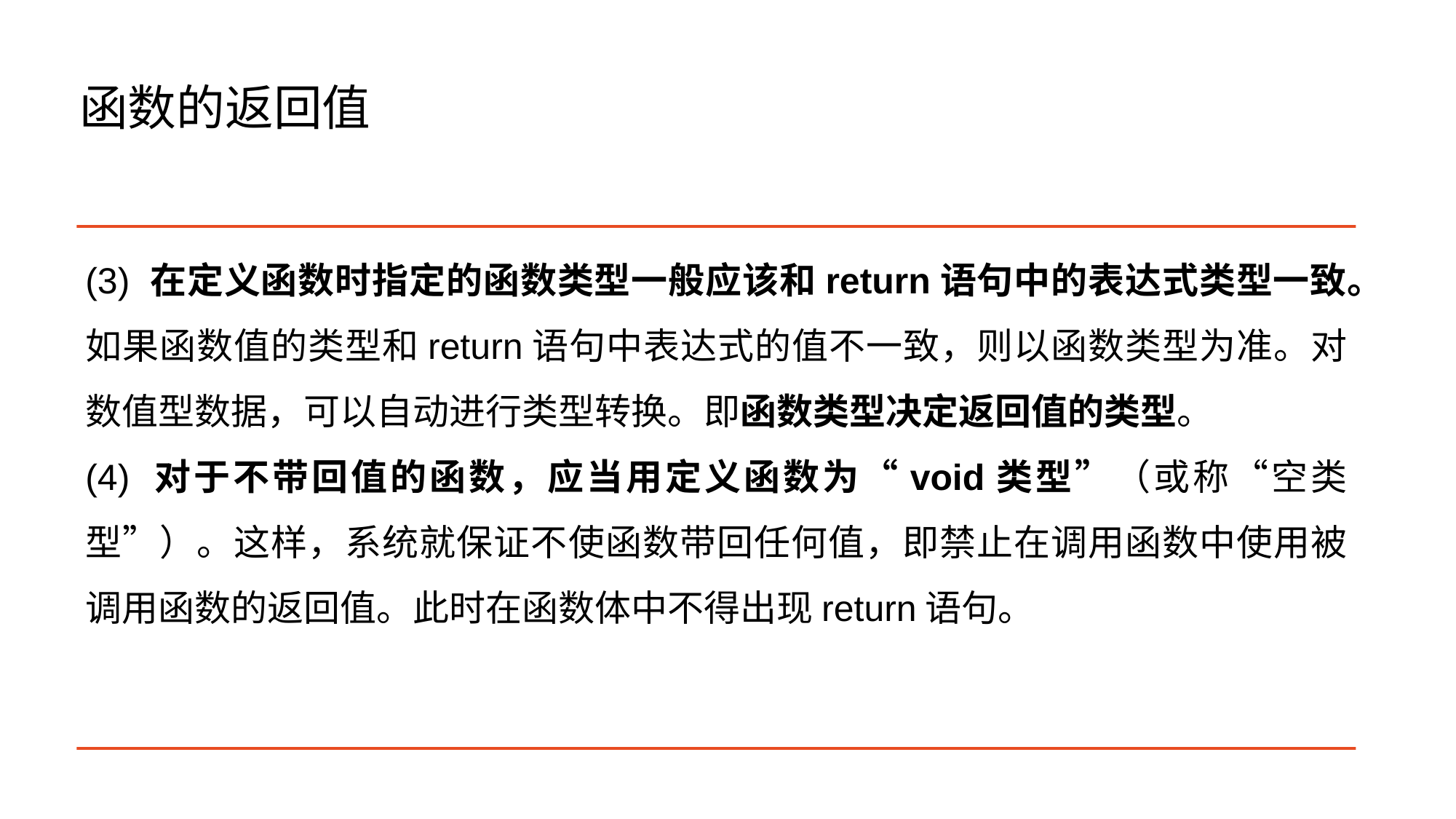

# 函数的返回值
(3) 在定义函数时指定的函数类型一般应该和return语句中的表达式类型一致。
如果函数值的类型和return语句中表达式的值不一致，则以函数类型为准。对数值型数据，可以自动进行类型转换。即函数类型决定返回值的类型。
(4) 对于不带回值的函数，应当用定义函数为“void类型”（或称“空类型”）。这样，系统就保证不使函数带回任何值，即禁止在调用函数中使用被调用函数的返回值。此时在函数体中不得出现return语句。